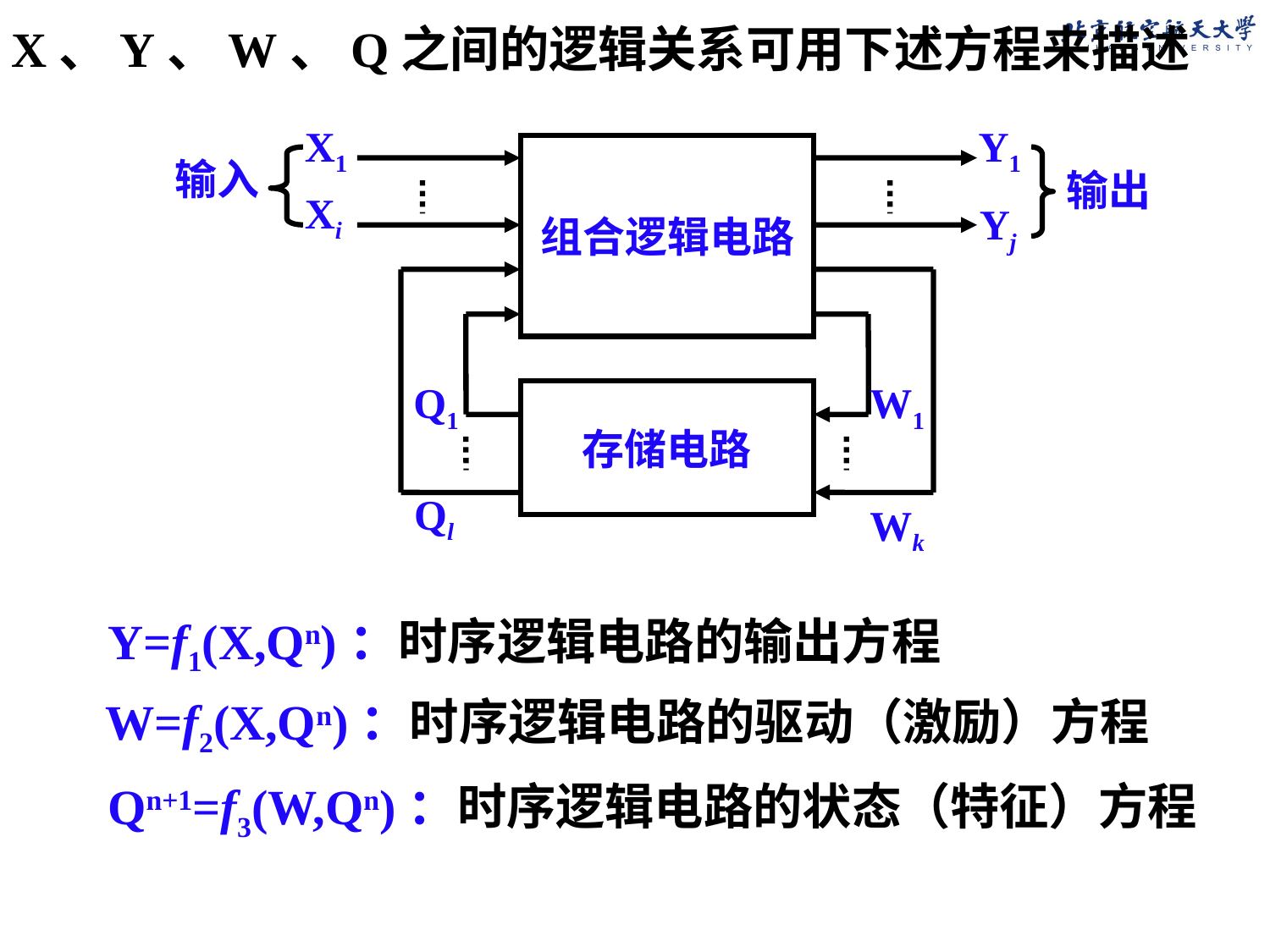

X、Y、W、Q之间的逻辑关系可用下述方程来描述
X1
Y1
组合逻辑电路
输入

输出
Xi

Yj

Q1
W1
存储电路

Ql

Wk
Y=f1(X,Qn)：时序逻辑电路的输出方程
W=f2(X,Qn)：时序逻辑电路的驱动（激励）方程
Qn+1=f3(W,Qn)：时序逻辑电路的状态（特征）方程